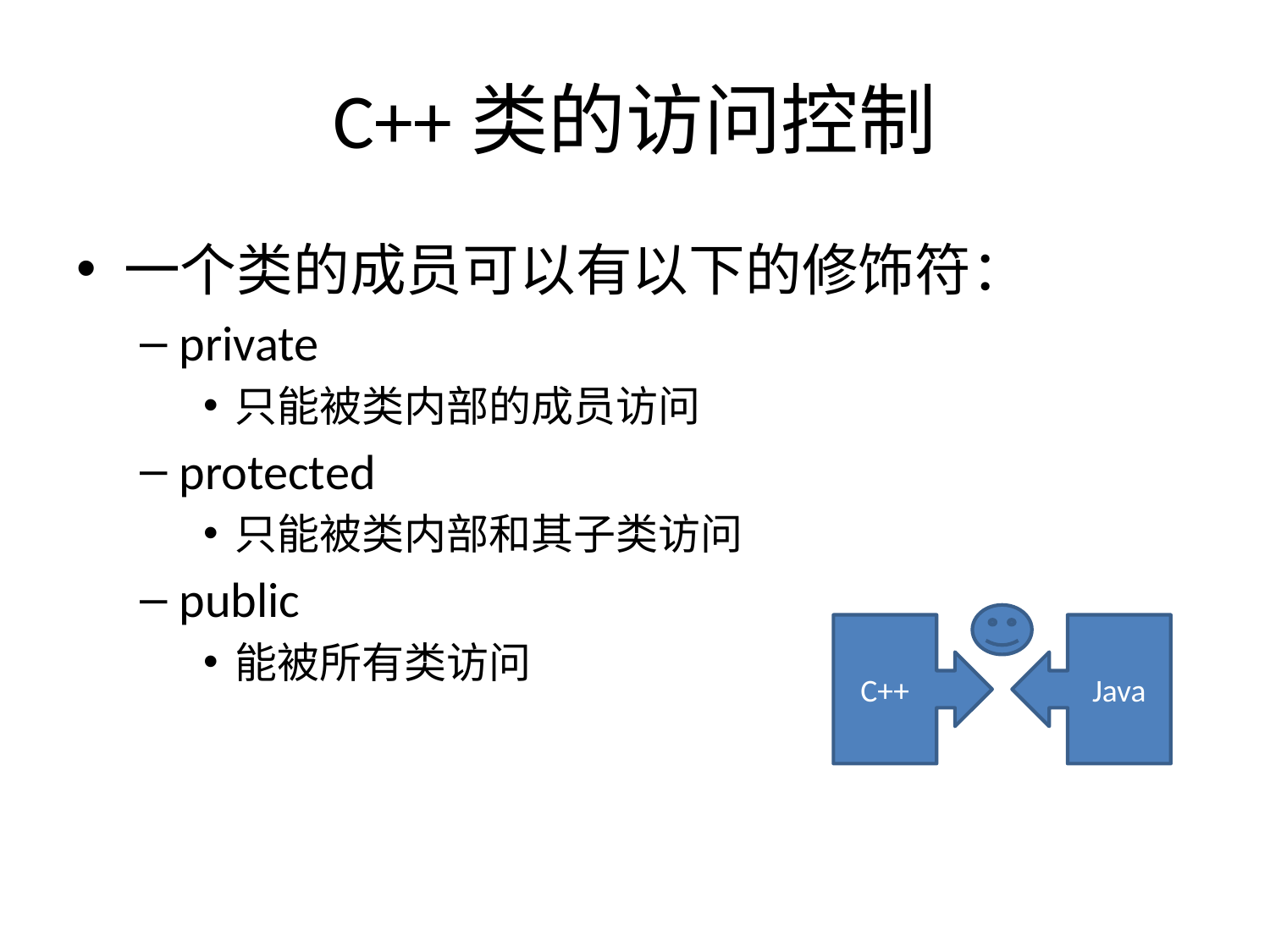

# C++类的访问控制
一个类的成员可以有以下的修饰符：
private
只能被类内部的成员访问
protected
只能被类内部和其子类访问
public
能被所有类访问

C++
Java